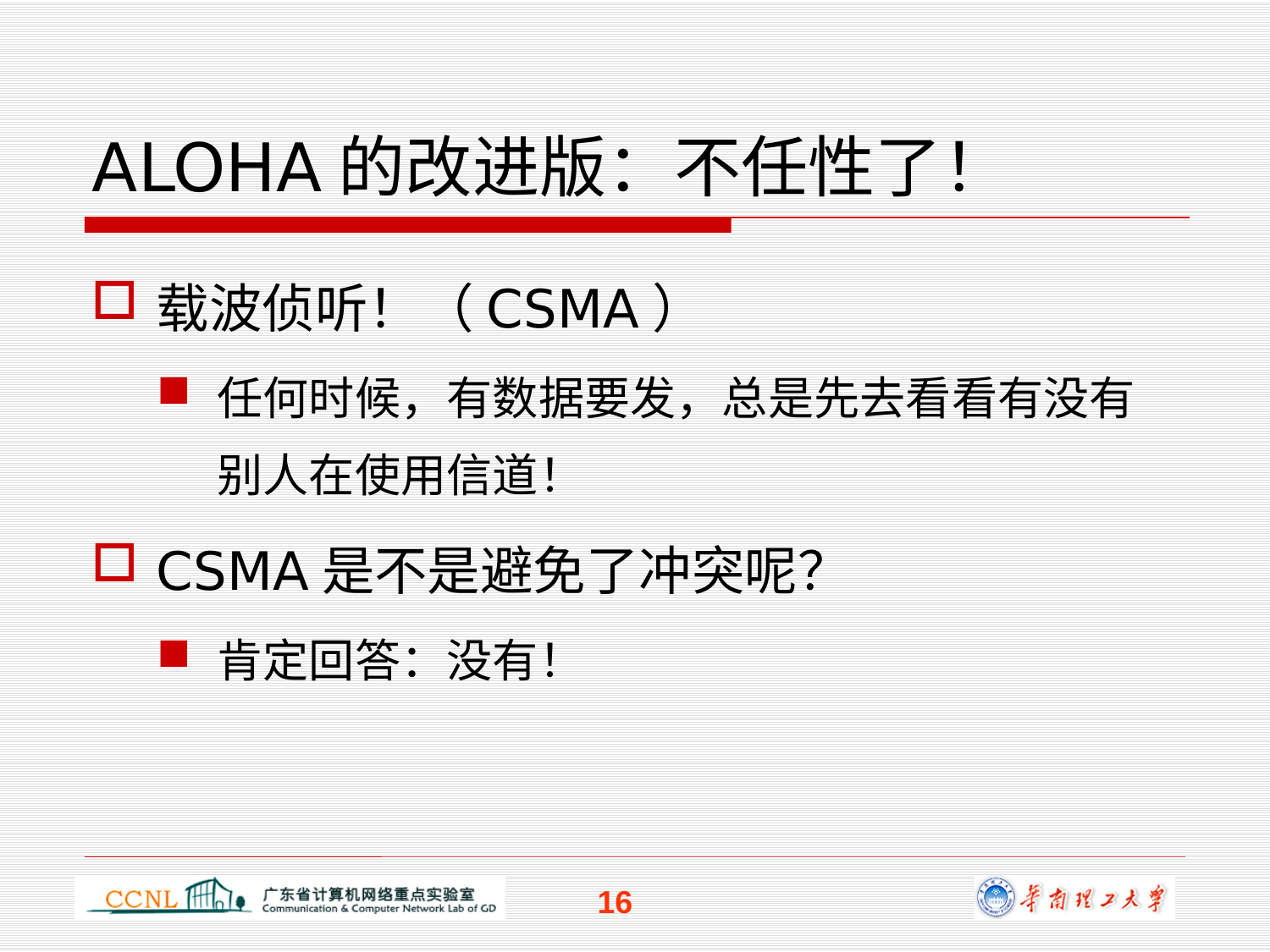

# ALOHA的改进版：不任性了！
载波侦听！（CSMA）
任何时候，有数据要发，总是先去看看有没有别人在使用信道！
CSMA是不是避免了冲突呢？
肯定回答：没有！